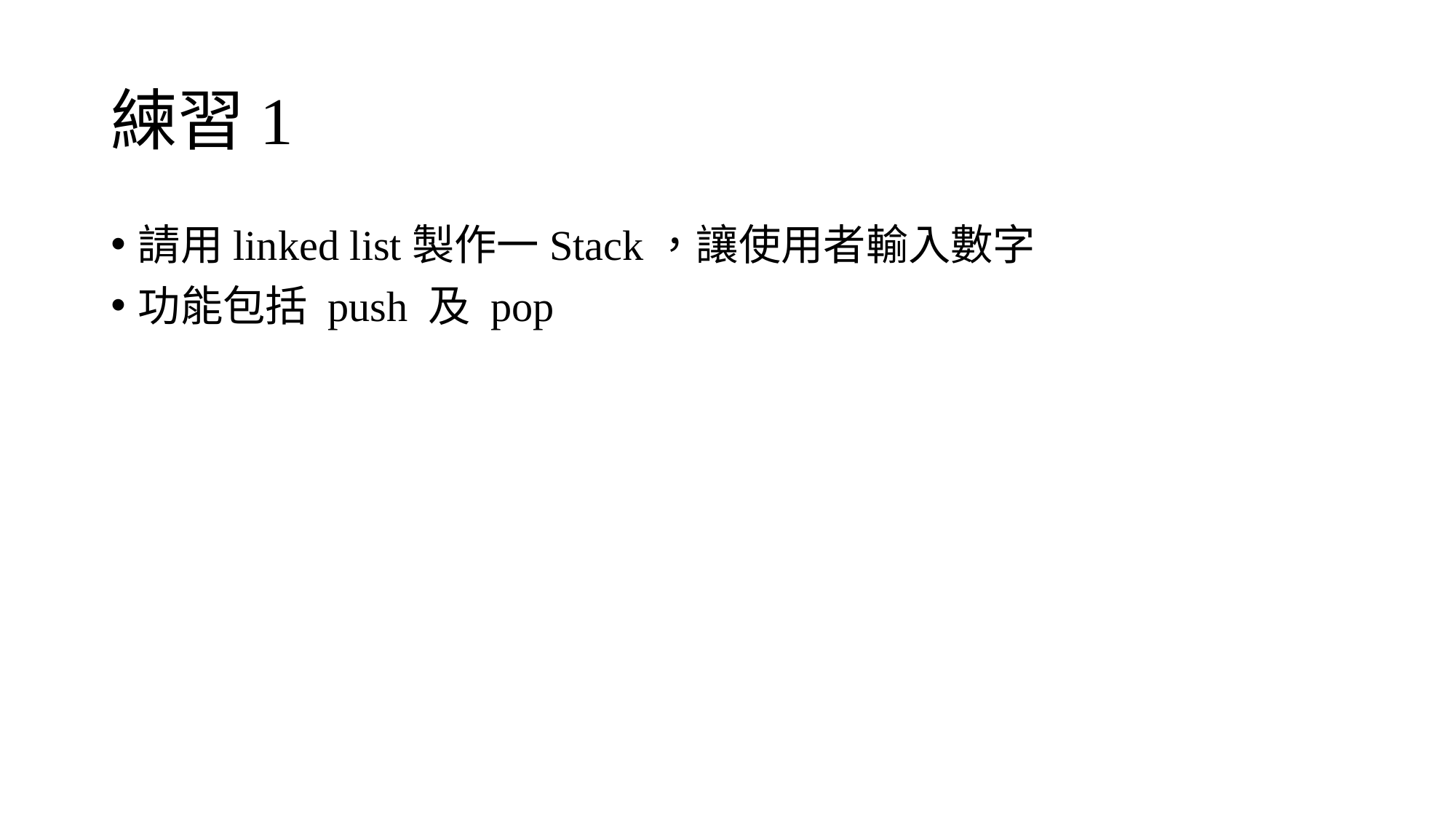

# 練習1
請用linked list製作一Stack，讓使用者輸入數字
功能包括 push 及 pop